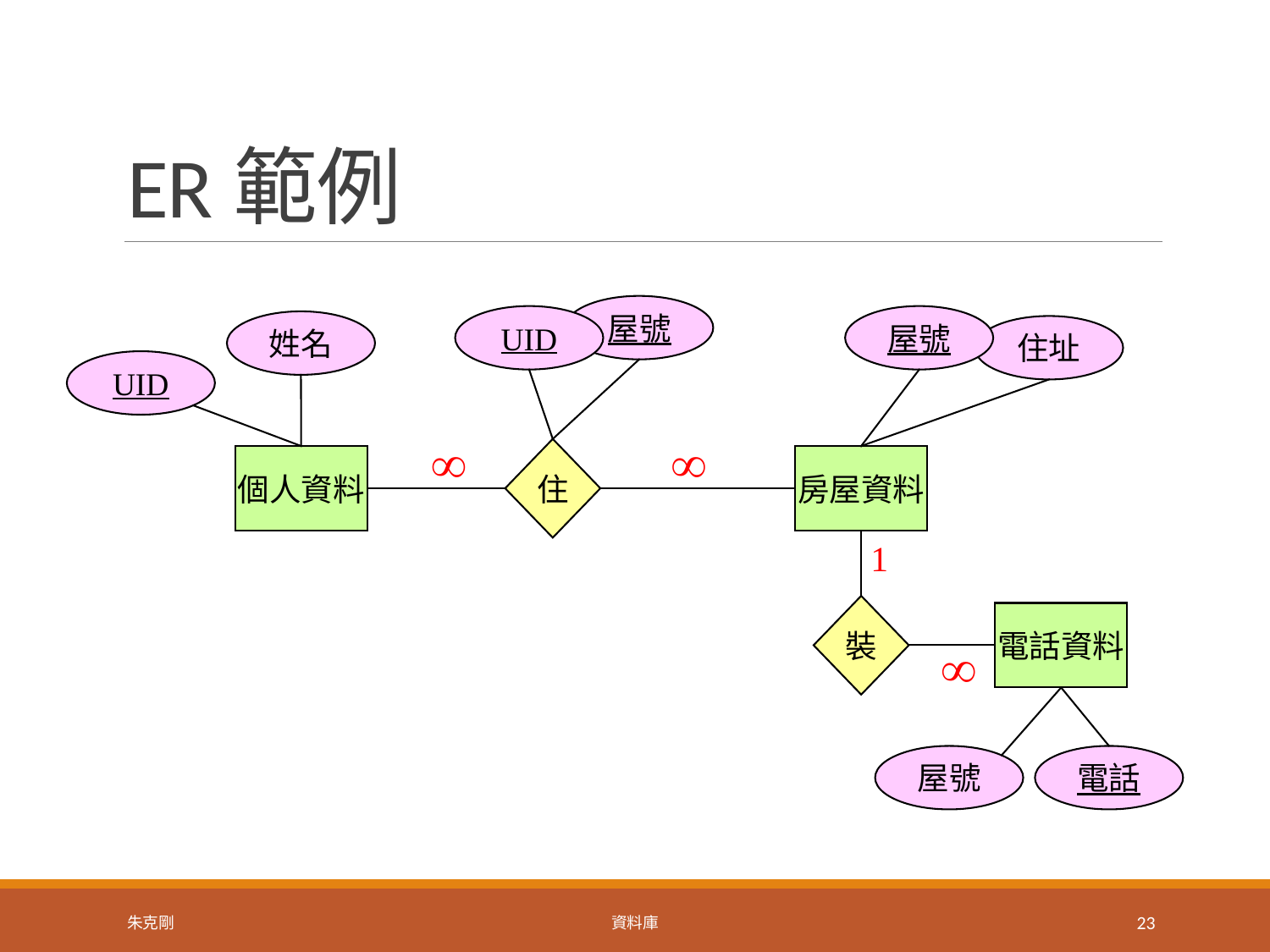

# ER範例
屋號
UID
屋號
姓名
住址
UID
∞

∞

住
個人資料
房屋資料
1

裝
電話資料
∞

屋號
電話
朱克剛
資料庫
23